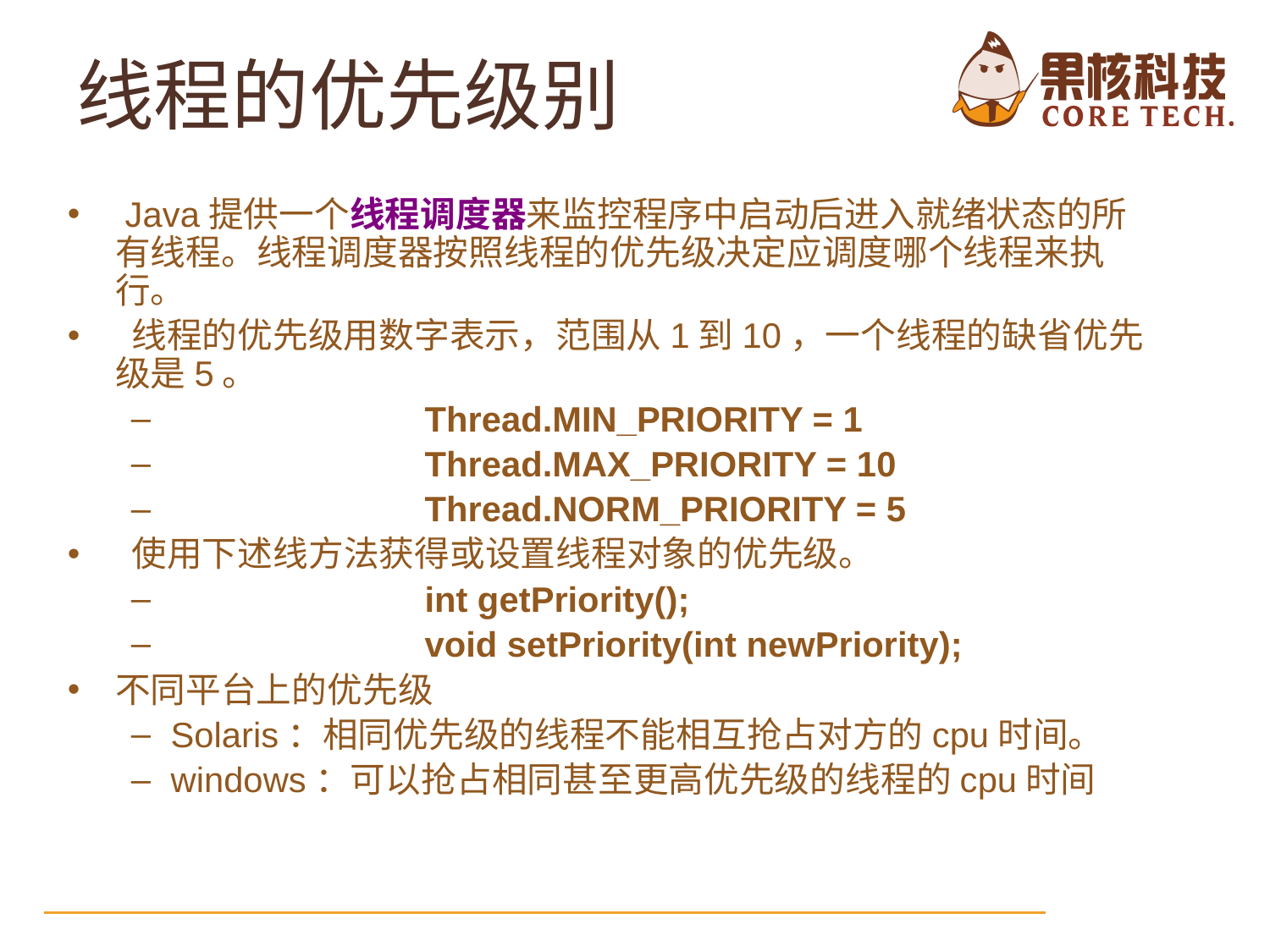

# 线程的优先级别
 Java提供一个线程调度器来监控程序中启动后进入就绪状态的所有线程。线程调度器按照线程的优先级决定应调度哪个线程来执行。
 线程的优先级用数字表示，范围从1到10，一个线程的缺省优先级是5。
		Thread.MIN_PRIORITY = 1
		Thread.MAX_PRIORITY = 10
		Thread.NORM_PRIORITY = 5
 使用下述线方法获得或设置线程对象的优先级。
		int getPriority();
		void setPriority(int newPriority);
不同平台上的优先级
Solaris：相同优先级的线程不能相互抢占对方的cpu时间。
windows：可以抢占相同甚至更高优先级的线程的cpu时间